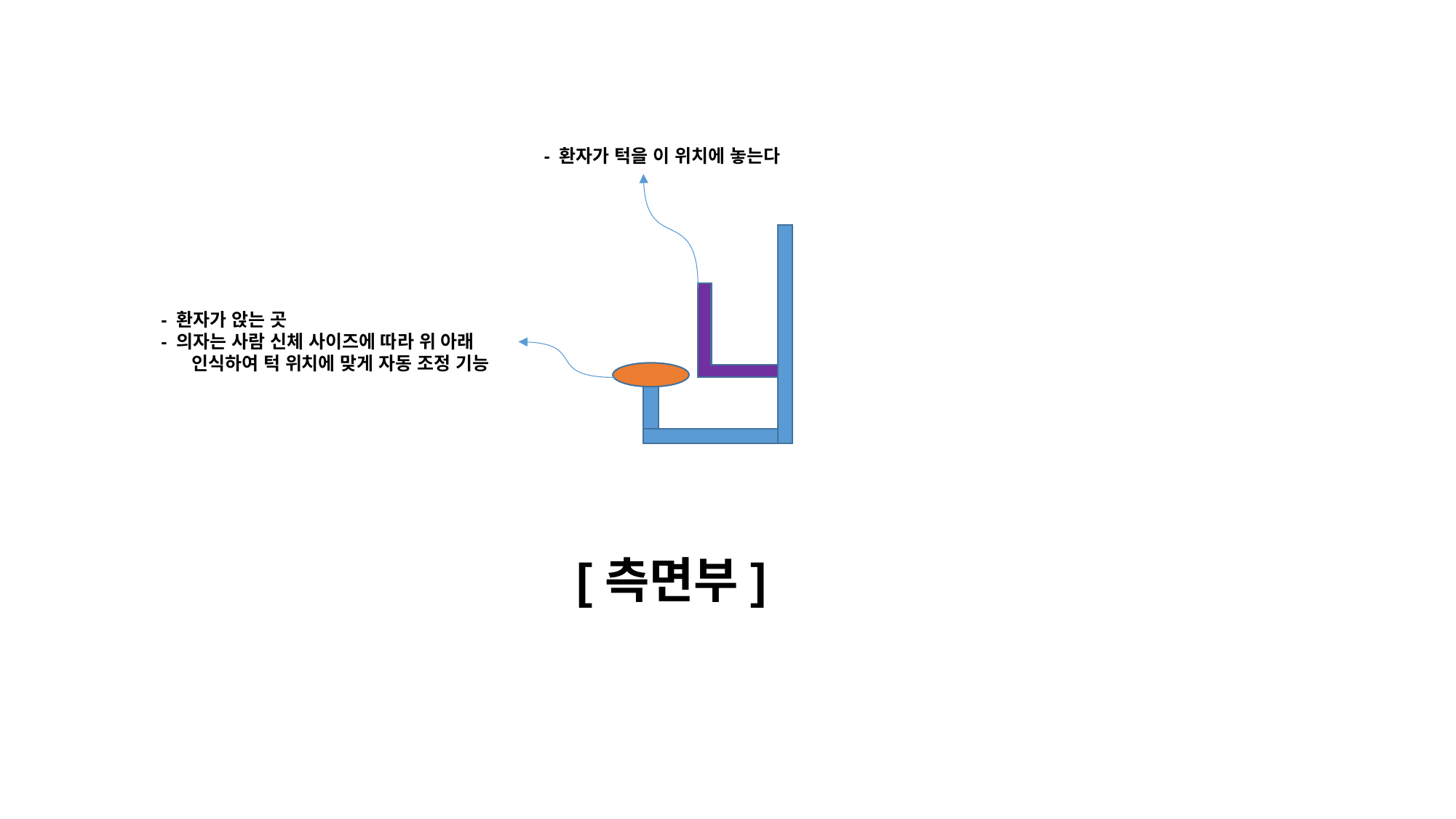

- 환자가 턱을 이 위치에 놓는다

- 환자가 앉는 곳
- 의자는 사람 신체 사이즈에 따라 위 아래              인식하여 턱 위치에 맞게 자동 조정 기능

[측면부]